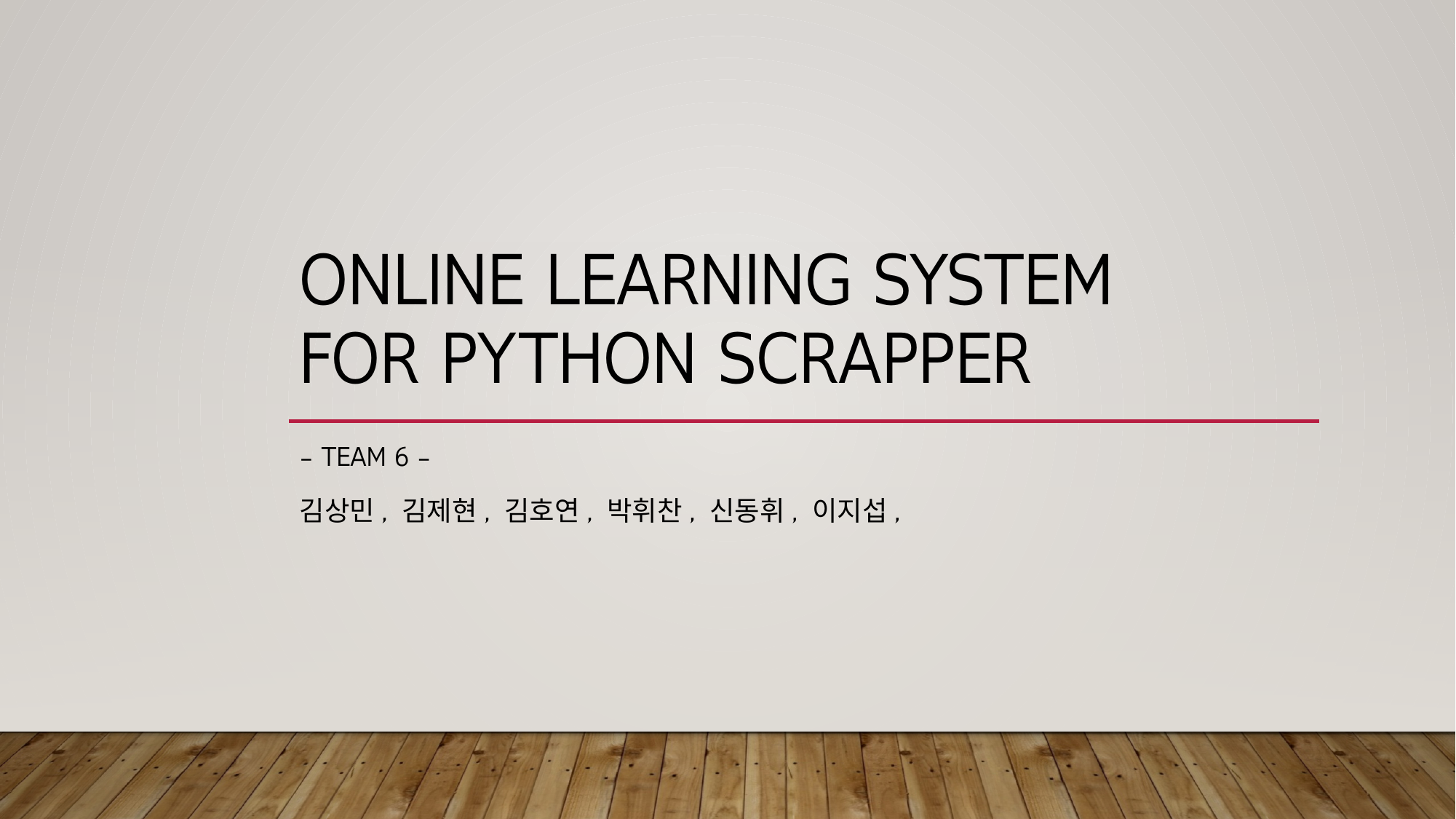

# Online Learning System for Python Scrapper
– Team 6 –
김상민, 김제현, 김호연, 박휘찬, 신동휘, 이지섭,